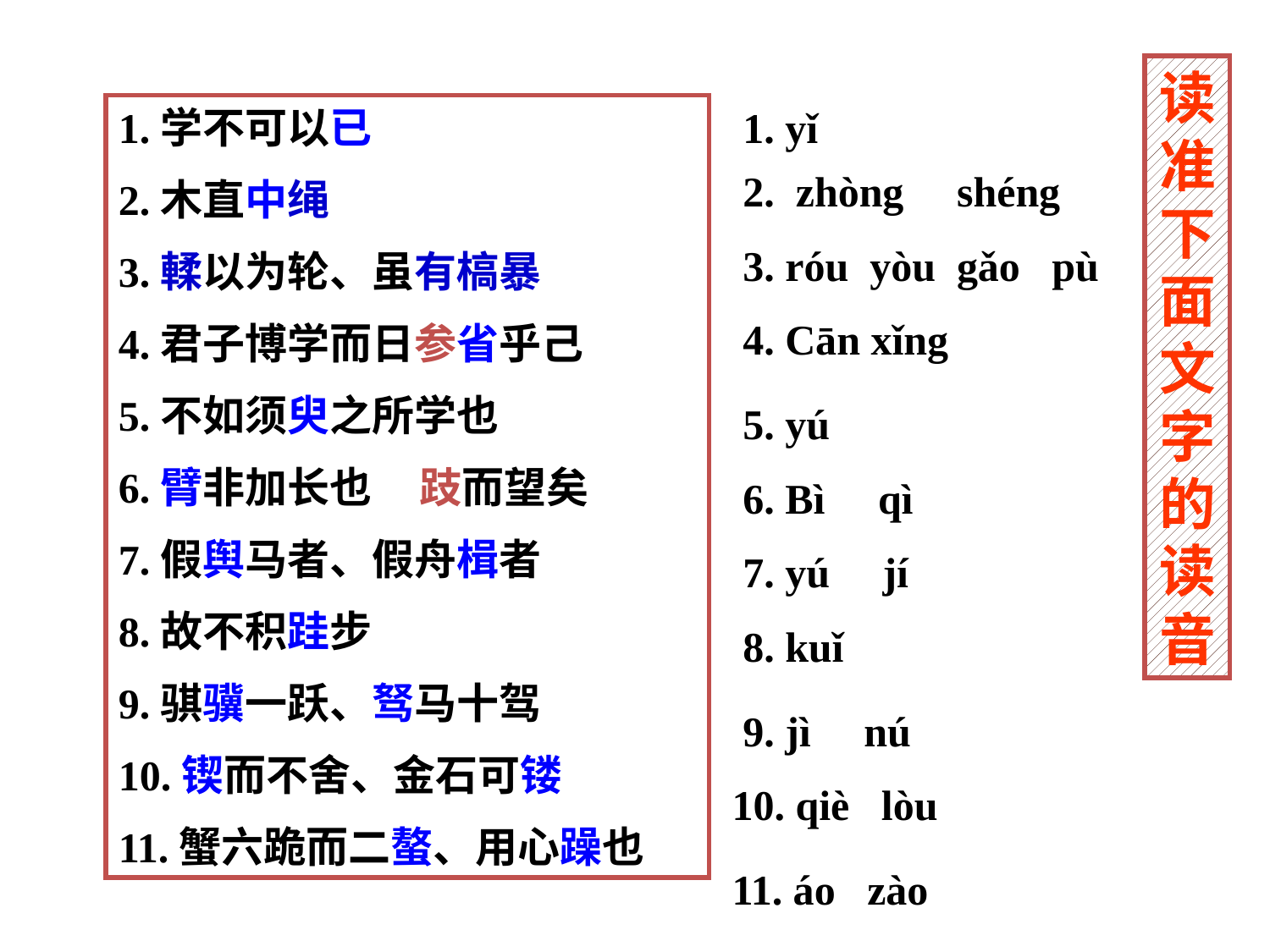

读准下面文字的读音
1.学不可以已
2.木直中绳
3.輮以为轮、虽有槁暴
4.君子博学而日参省乎己
5.不如须臾之所学也
6.臂非加长也     跂而望矣
7.假舆马者、假舟楫者
8.故不积跬步
9.骐骥一跃、驽马十驾
10.锲而不舍、金石可镂
11.蟹六跪而二螯、用心躁也
1. yǐ
2.  zhòng     shéng
3. róu  yòu  gǎo   pù
4. Cān xǐng
5. yú
6. Bì     qì
7. yú     jí
8. kuǐ
9. jì     nú
10. qiè   lòu
11. áo   zào